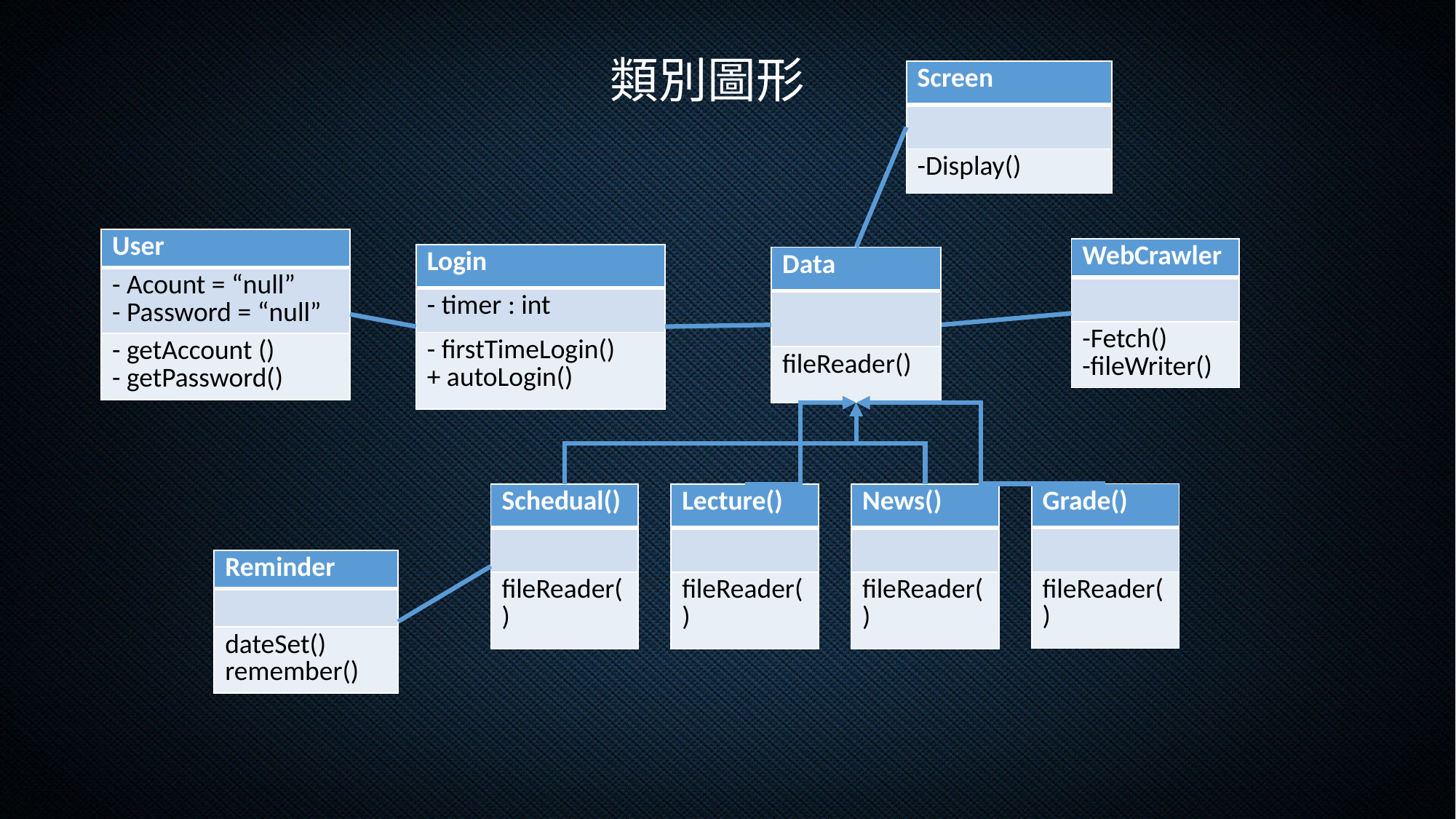

類別圖形
| Screen |
| --- |
|  |
| -Display() |
| User |
| --- |
| - Acount = “null” - Password = “null” |
| - getAccount () - getPassword() |
| WebCrawler |
| --- |
|  |
| -Fetch() -fileWriter() |
| Login |
| --- |
| - timer : int |
| - firstTimeLogin() + autoLogin() |
| Data |
| --- |
|  |
| fileReader() |
| Grade() |
| --- |
|  |
| fileReader() |
| Schedual() |
| --- |
|  |
| fileReader() |
| Lecture() |
| --- |
|  |
| fileReader() |
| News() |
| --- |
|  |
| fileReader() |
| Reminder |
| --- |
|  |
| dateSet() remember() |